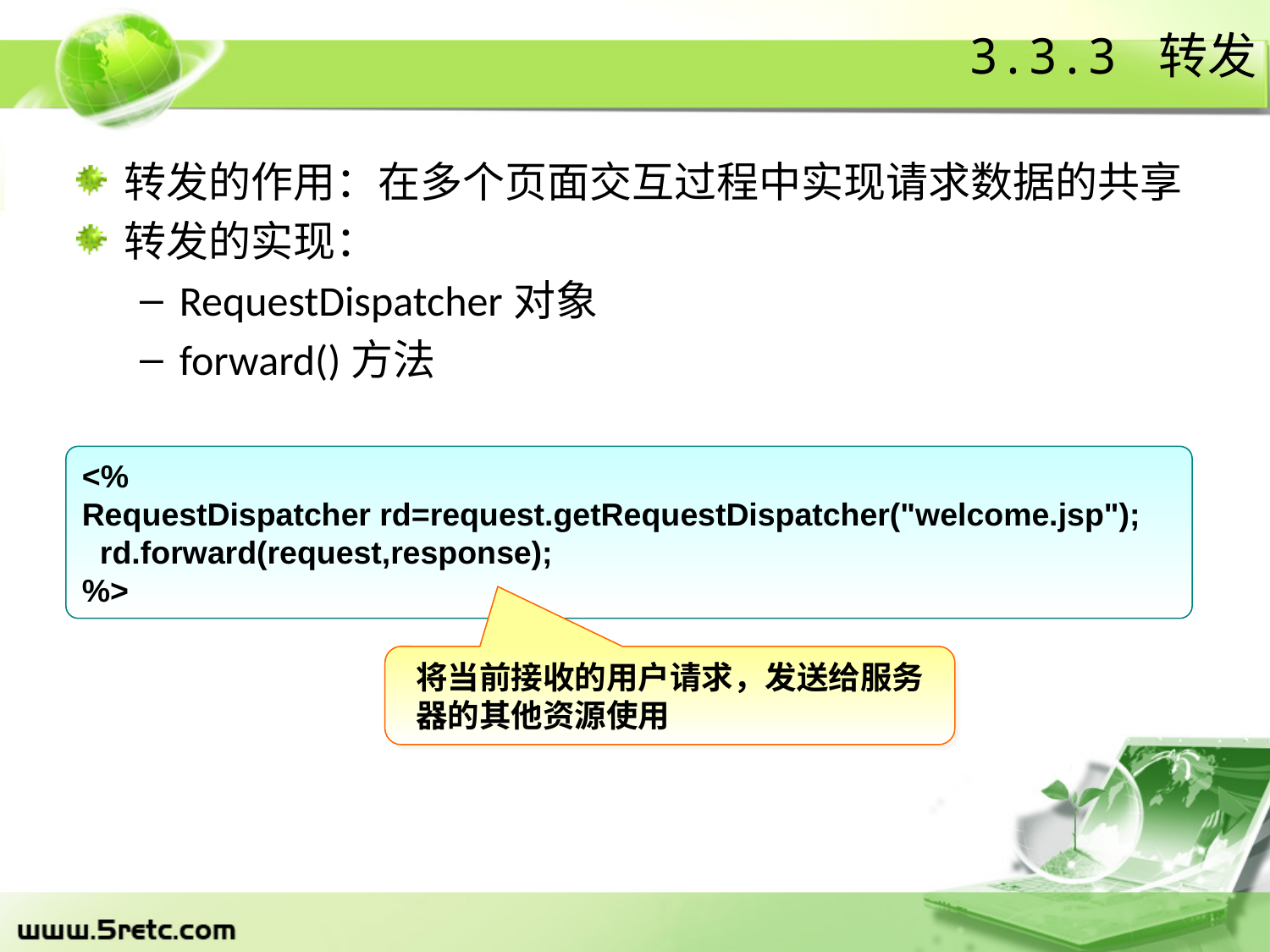

# 3.3.3 转发
转发的作用：在多个页面交互过程中实现请求数据的共享
转发的实现：
RequestDispatcher对象
forward()方法

<%
RequestDispatcher rd=request.getRequestDispatcher("welcome.jsp");
  rd.forward(request,response);
%>
将当前接收的用户请求，发送给服务器的其他资源使用